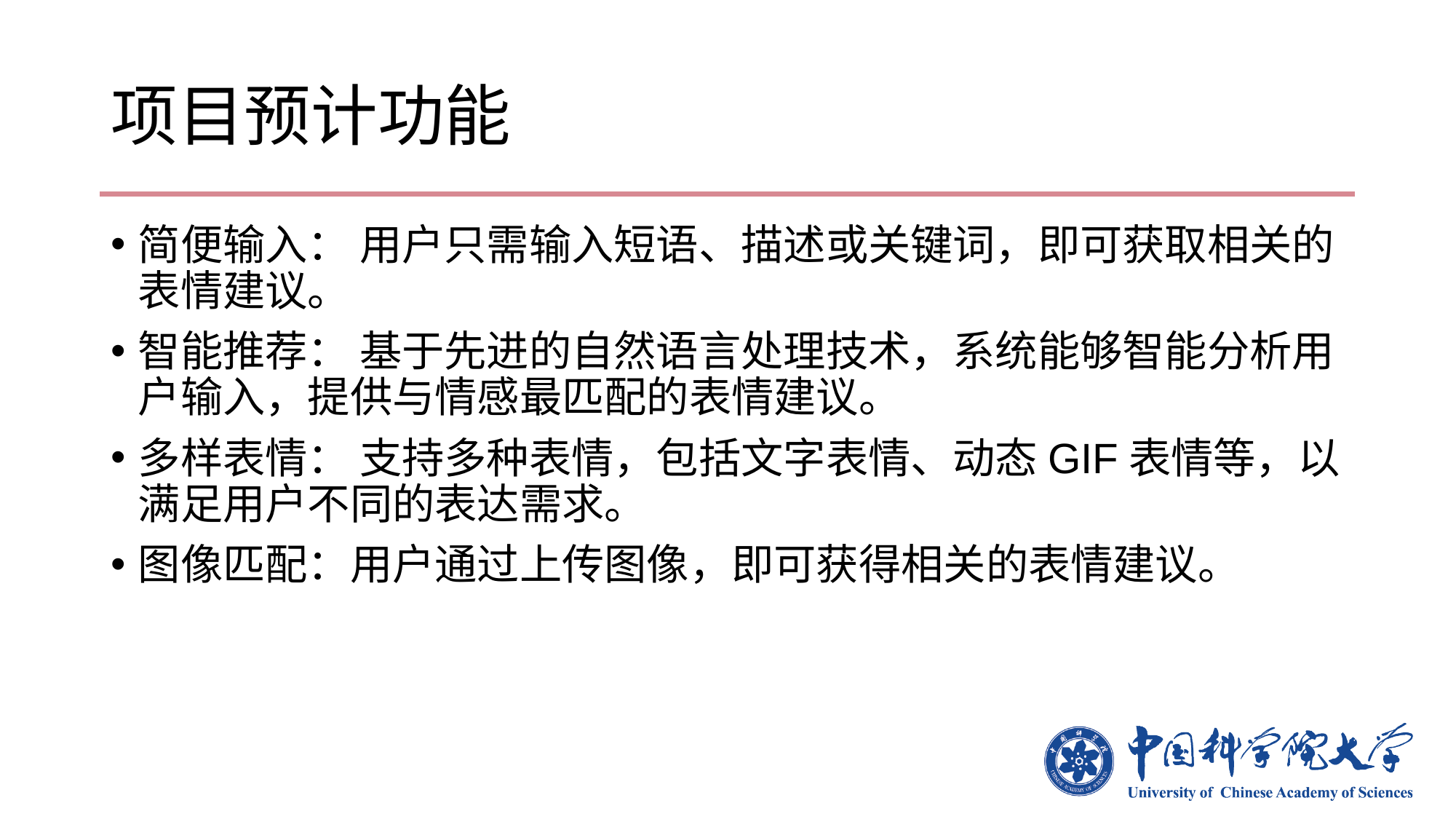

# 项目预计功能
简便输入： 用户只需输入短语、描述或关键词，即可获取相关的表情建议。
智能推荐： 基于先进的自然语言处理技术，系统能够智能分析用户输入，提供与情感最匹配的表情建议。
多样表情： 支持多种表情，包括文字表情、动态GIF表情等，以满足用户不同的表达需求。
图像匹配：用户通过上传图像，即可获得相关的表情建议。